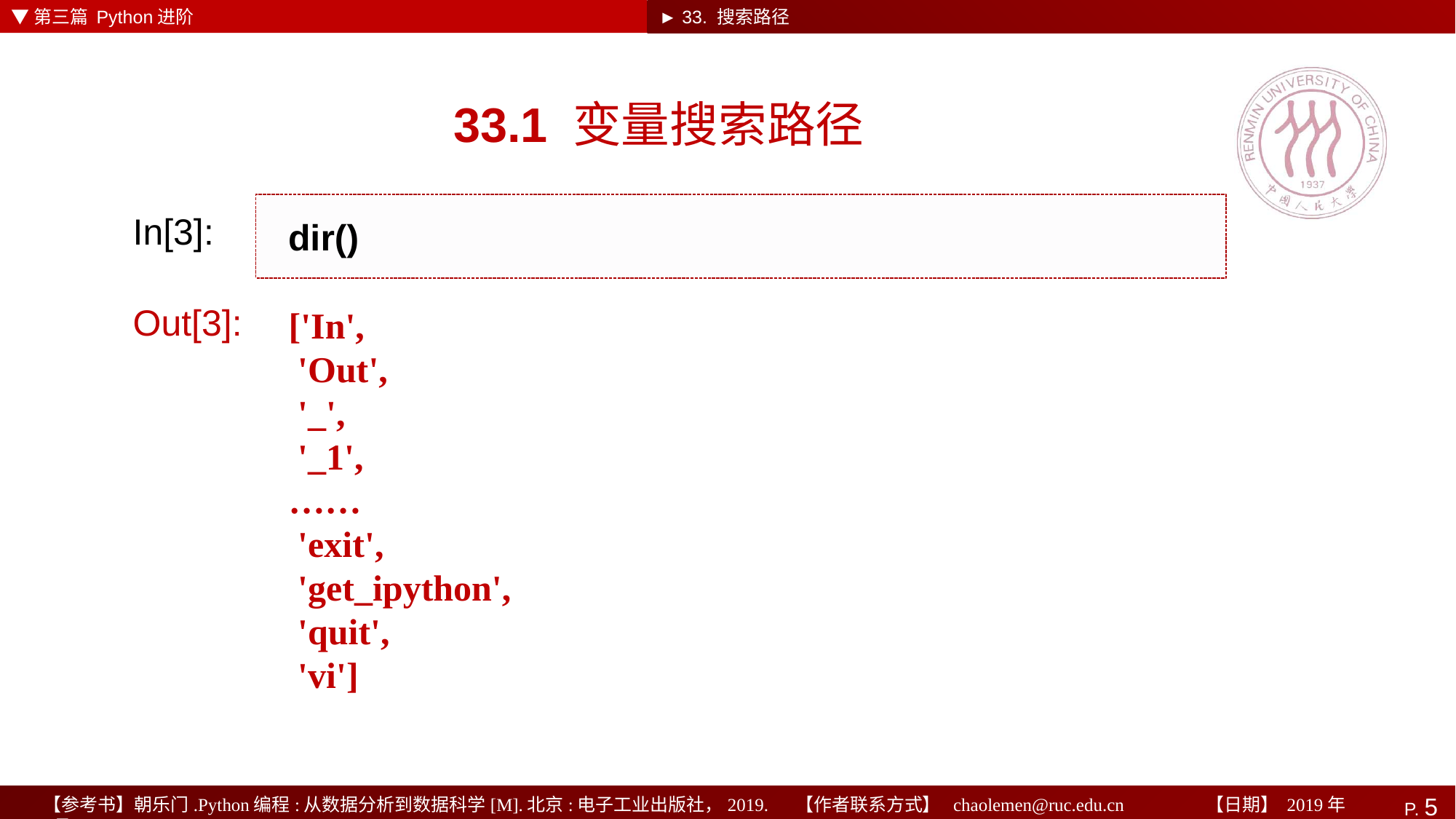

▼第三篇 Python进阶
► 33. 搜索路径
# 33.1 变量搜索路径
dir()
In[3]:
['In',
 'Out',
 '_',
 '_1',
……
 'exit',
 'get_ipython',
 'quit',
 'vi']

Out[3]: